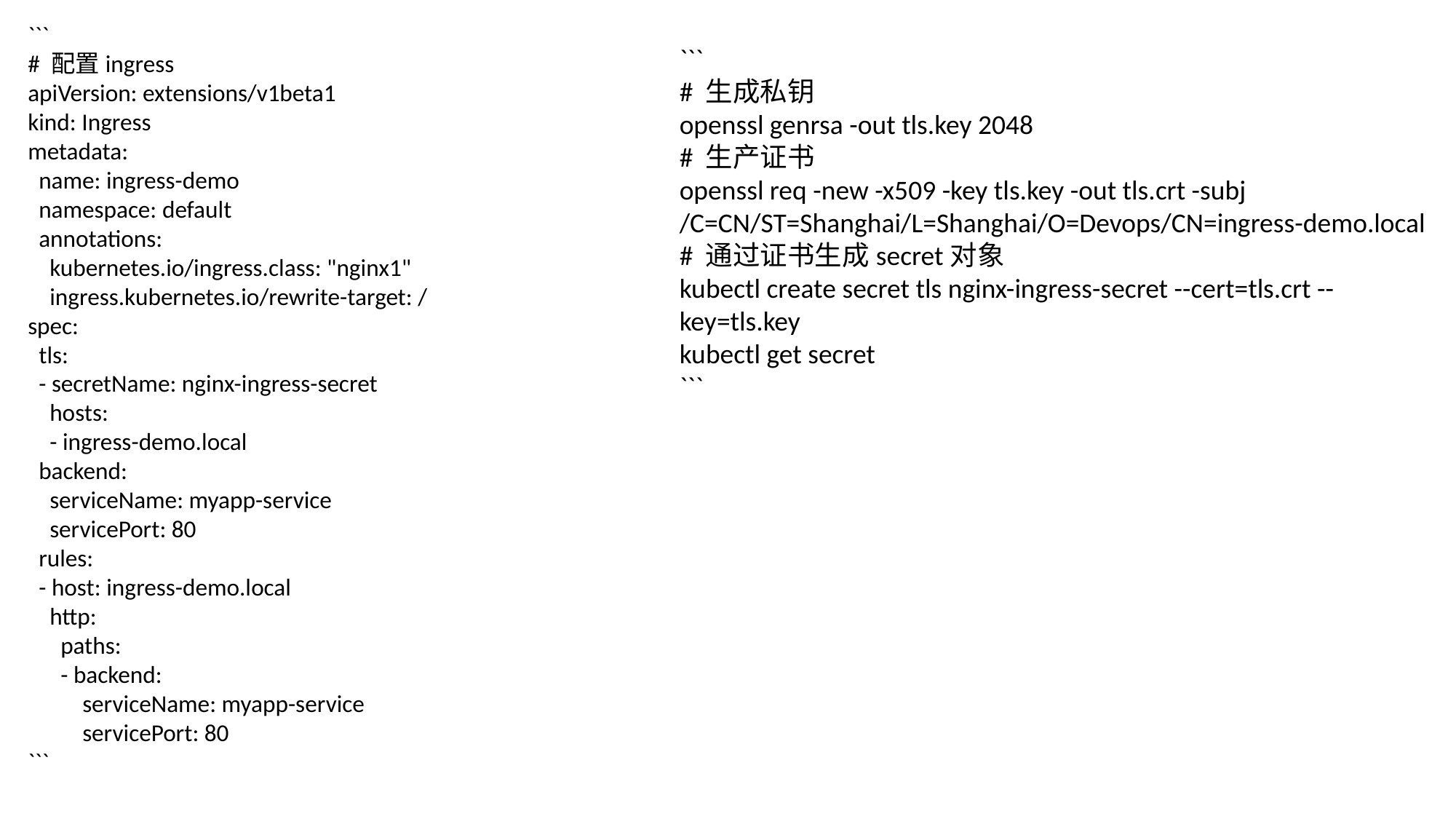

```
# 配置ingress
apiVersion: extensions/v1beta1
kind: Ingress
metadata:
  name: ingress-demo
  namespace: default
  annotations:
    kubernetes.io/ingress.class: "nginx1"
    ingress.kubernetes.io/rewrite-target: /
spec:
  tls:
  - secretName: nginx-ingress-secret
    hosts:
    - ingress-demo.local
  backend:
    serviceName: myapp-service
    servicePort: 80
  rules:
  - host: ingress-demo.local
    http:
      paths:
      - backend:
          serviceName: myapp-service
          servicePort: 80
```
```
# 生成私钥
openssl genrsa -out tls.key 2048
# 生产证书
openssl req -new -x509 -key tls.key -out tls.crt -subj /C=CN/ST=Shanghai/L=Shanghai/O=Devops/CN=ingress-demo.local
# 通过证书生成secret对象
kubectl create secret tls nginx-ingress-secret --cert=tls.crt --key=tls.key
kubectl get secret
```